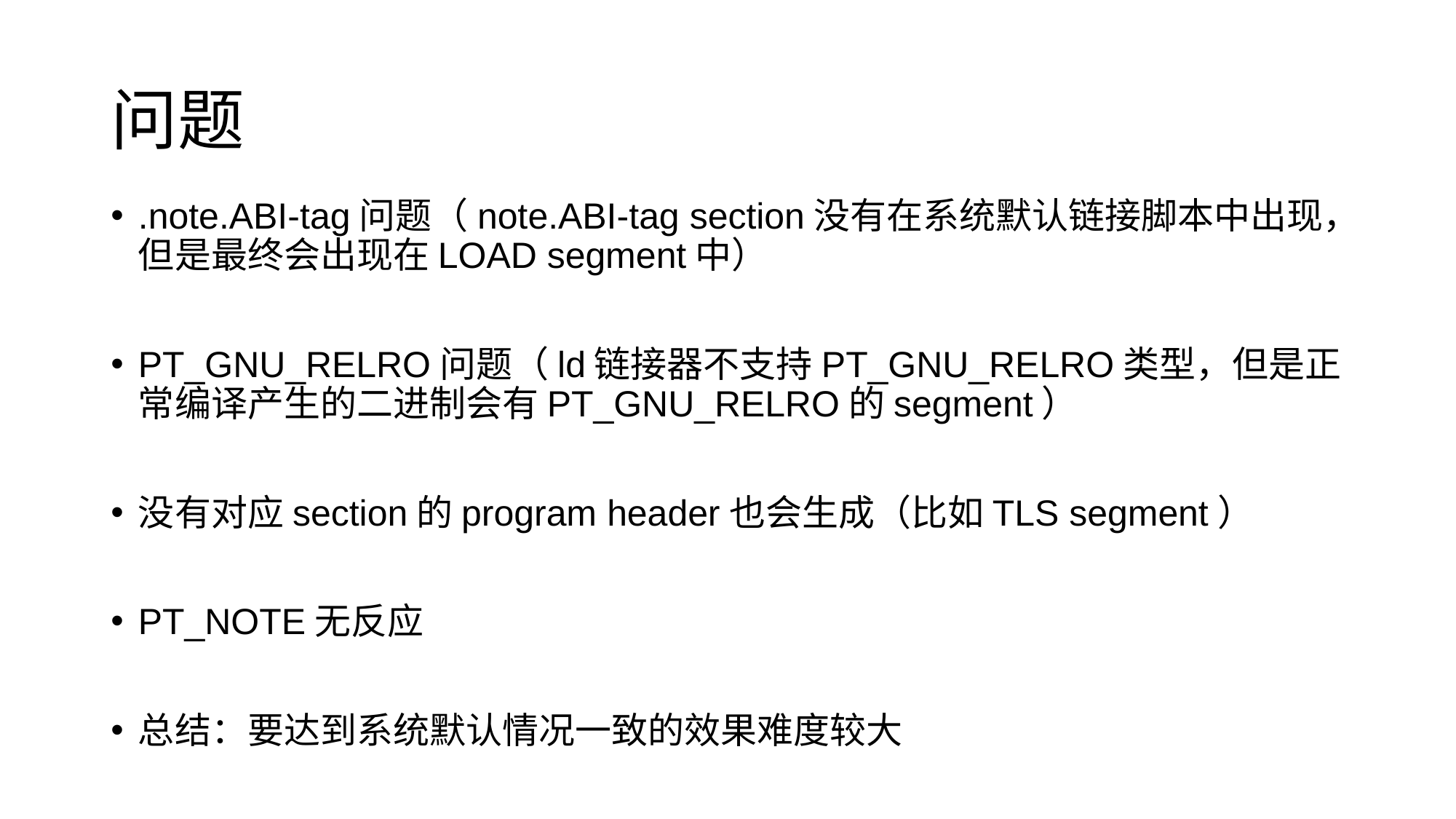

# 问题
.note.ABI-tag问题（note.ABI-tag section没有在系统默认链接脚本中出现，但是最终会出现在LOAD segment中）

PT_GNU_RELRO问题（ld链接器不支持PT_GNU_RELRO类型，但是正常编译产生的二进制会有PT_GNU_RELRO的segment）

没有对应section的program header也会生成（比如TLS segment）

PT_NOTE无反应

总结：要达到系统默认情况一致的效果难度较大